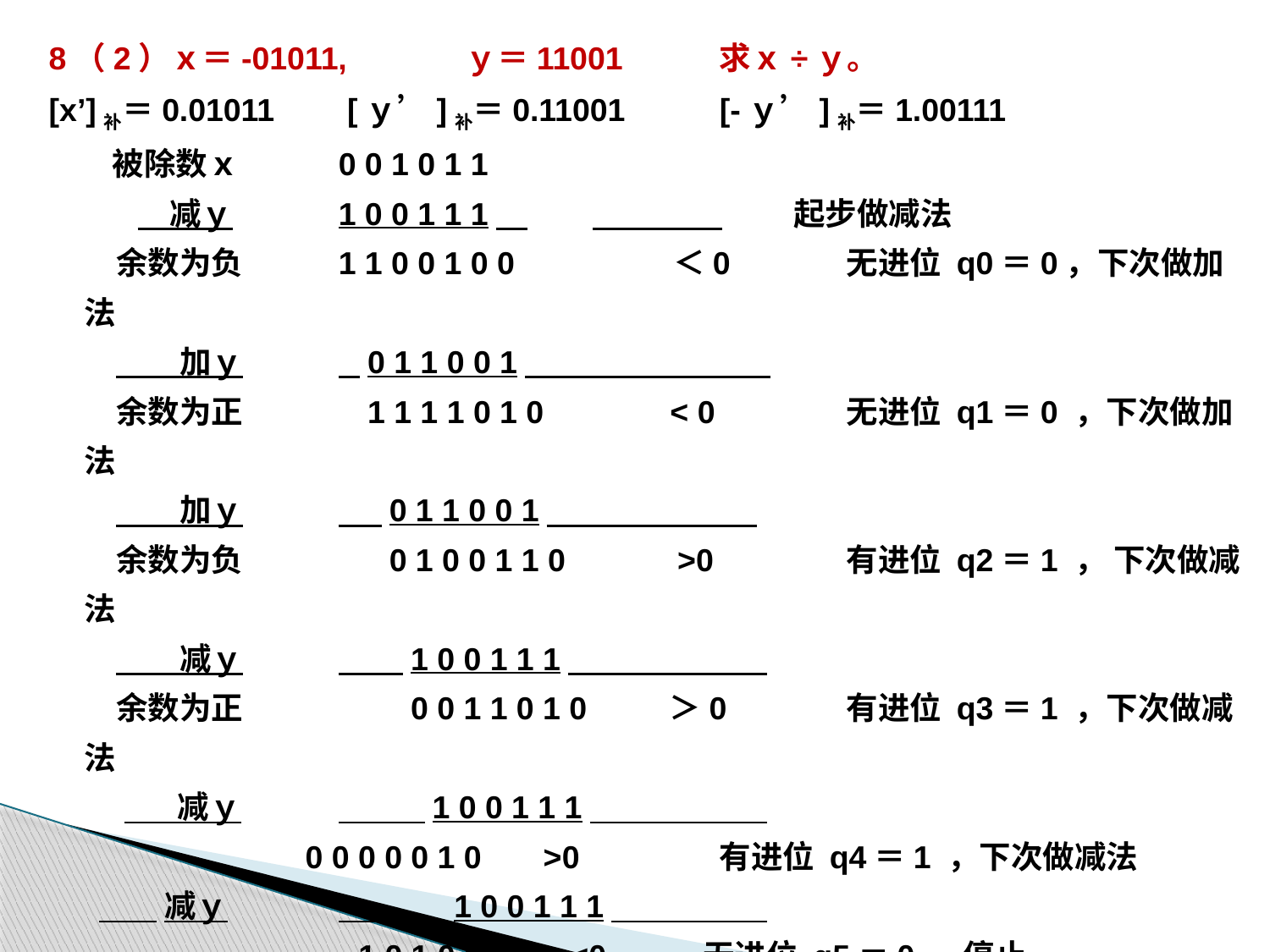

8（2）ｘ＝-01011, 	ｙ＝11001	求ｘ÷ｙ。
[x’]补＝0.01011	 [ｙ’]补＝0.11001	[-ｙ’]补＝1.00111
　　被除数ｘ	0 0 1 0 1 1
　   　减ｙ	1 0 0 1 1 1　	                            起步做减法
　余数为负	1 1 0 0 1 0 0                 ＜0	无进位 q0＝0，下次做加法
　　　加ｙ	   0 1 1 0 0 1　　     　　      　 
　余数为正	   1 1 1 1 0 1 0　           < 0　	无进位 q1＝0 ，下次做加法
　　　加ｙ	      0 1 1 0 0 1　     　　           
　余数为负	      0 1 0 0 1 1 0　         >0　	有进位 q2＝1 ， 下次做减法
　　　减ｙ	         1 0 0 1 1 1　　　   　       
　余数为正	         0 0 1 1 0 1 0　      ＞0　	有进位 q3＝1 ，下次做减法
     　　   减ｙ	            1 0 0 1 1 1　　　      　 
                 	            0 0 0 0 0 1 0       >0     	有进位 q4＝1 ，下次做减法
               减ｙ	               1 0 0 1 1 1　　　   　 
                                     1 0 1 0 0 1       <0          无进位 q5＝0 ，停止
			q ＝ -q0.q1q2q3q4q5 ＝ -0.01110
			r =（1.01001 + 0.11001）* 2-5 = 0.00010 * 2-5
				（-01011）÷11001 = -0.01110   r = 0.00010